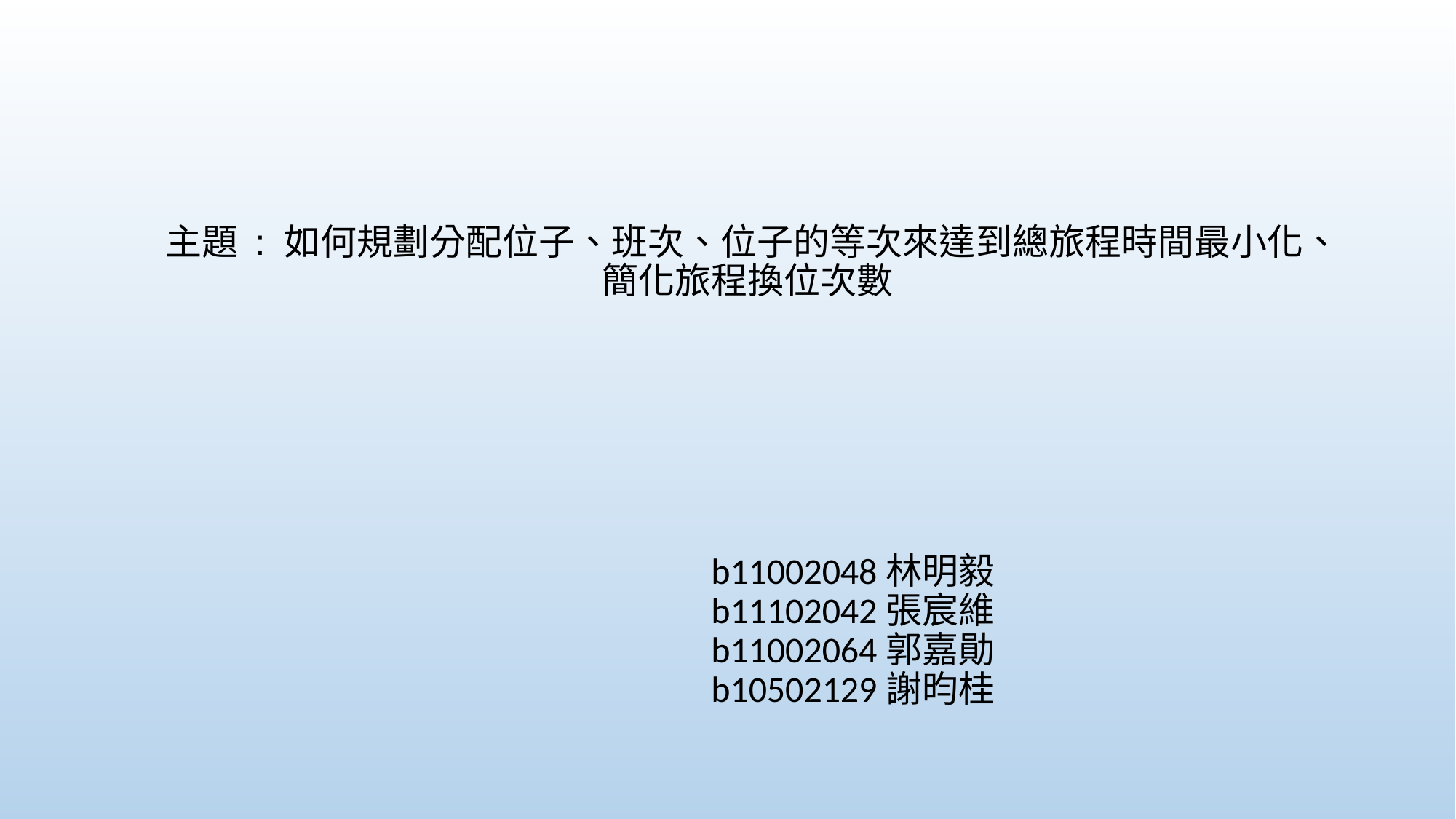

主題 : 如何規劃分配位子、班次、位子的等次來達到總旅程時間最小化、				簡化旅程換位次數

					b11002048林明毅
					b11102042張宸維
					b11002064郭嘉勛
					b10502129謝昀桂